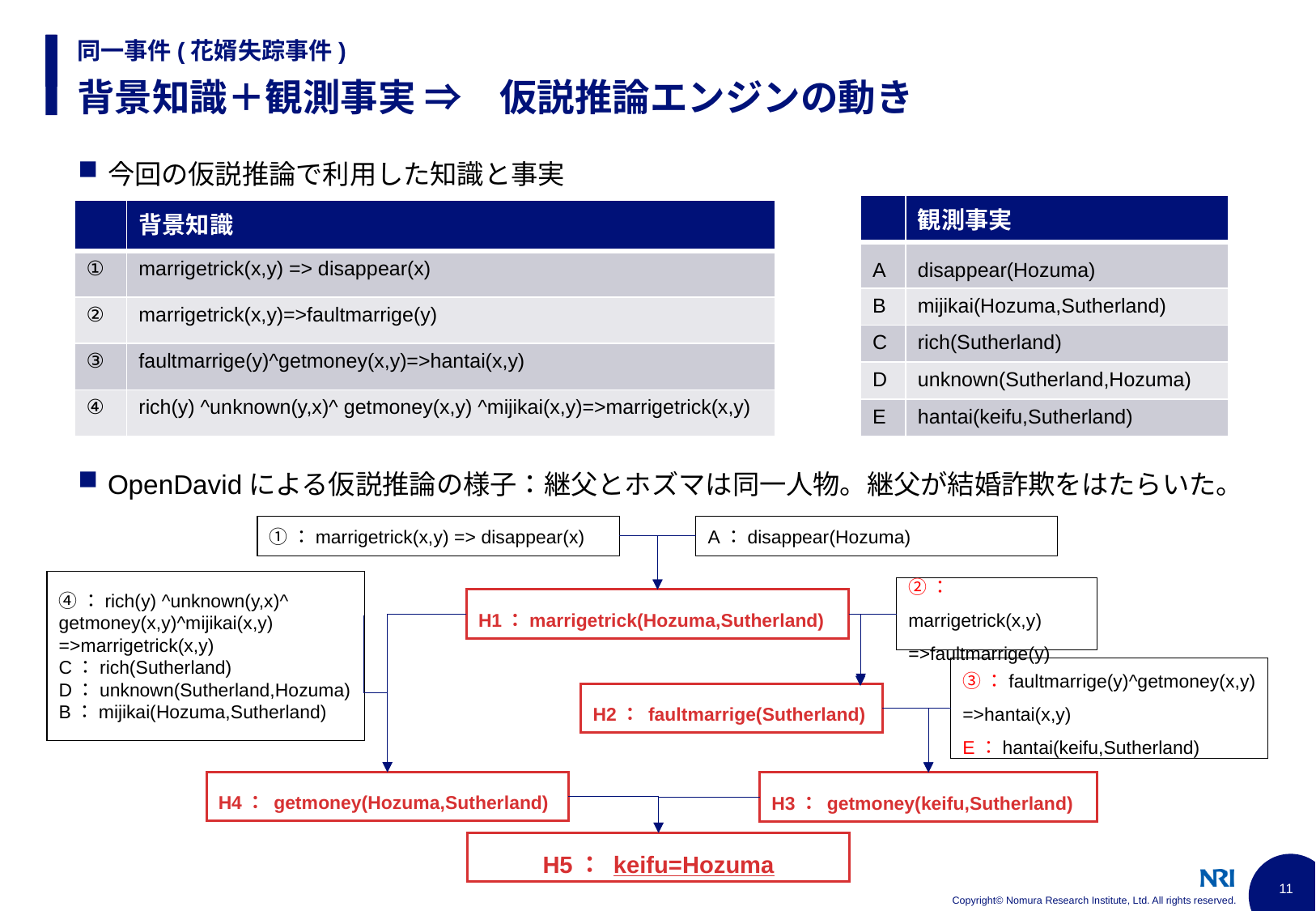

同一事件(花婿失踪事件)
# 背景知識＋観測事実 ⇒　仮説推論エンジンの動き
今回の仮説推論で利用した知識と事実

OpenDavidによる仮説推論の様子：継父とホズマは同一人物。継父が結婚詐欺をはたらいた。
|  | 観測事実 |
| --- | --- |
| A | disappear(Hozuma) |
| B | mijikai(Hozuma,Sutherland) |
| C | rich(Sutherland) |
| D | unknown(Sutherland,Hozuma) |
| E | hantai(keifu,Sutherland) |
|  | 背景知識 |
| --- | --- |
| ① | marrigetrick(x,y) => disappear(x) |
| ② | marrigetrick(x,y)=>faultmarrige(y) |
| ③ | faultmarrige(y)^getmoney(x,y)=>hantai(x,y) |
| ④ | rich(y) ^unknown(y,x)^ getmoney(x,y) ^mijikai(x,y)=>marrigetrick(x,y) |
①：marrigetrick(x,y) => disappear(x)
A：disappear(Hozuma)
④：rich(y) ^unknown(y,x)^ getmoney(x,y)^mijikai(x,y)
=>marrigetrick(x,y)
C：rich(Sutherland)
D：unknown(Sutherland,Hozuma)
B：mijikai(Hozuma,Sutherland)
②：marrigetrick(x,y)
=>faultmarrige(y)
H1：marrigetrick(Hozuma,Sutherland)
③：faultmarrige(y)^getmoney(x,y)
=>hantai(x,y)
E：hantai(keifu,Sutherland)
H2： faultmarrige(Sutherland)
H4： getmoney(Hozuma,Sutherland)
H3： getmoney(keifu,Sutherland)
H5： keifu=Hozuma